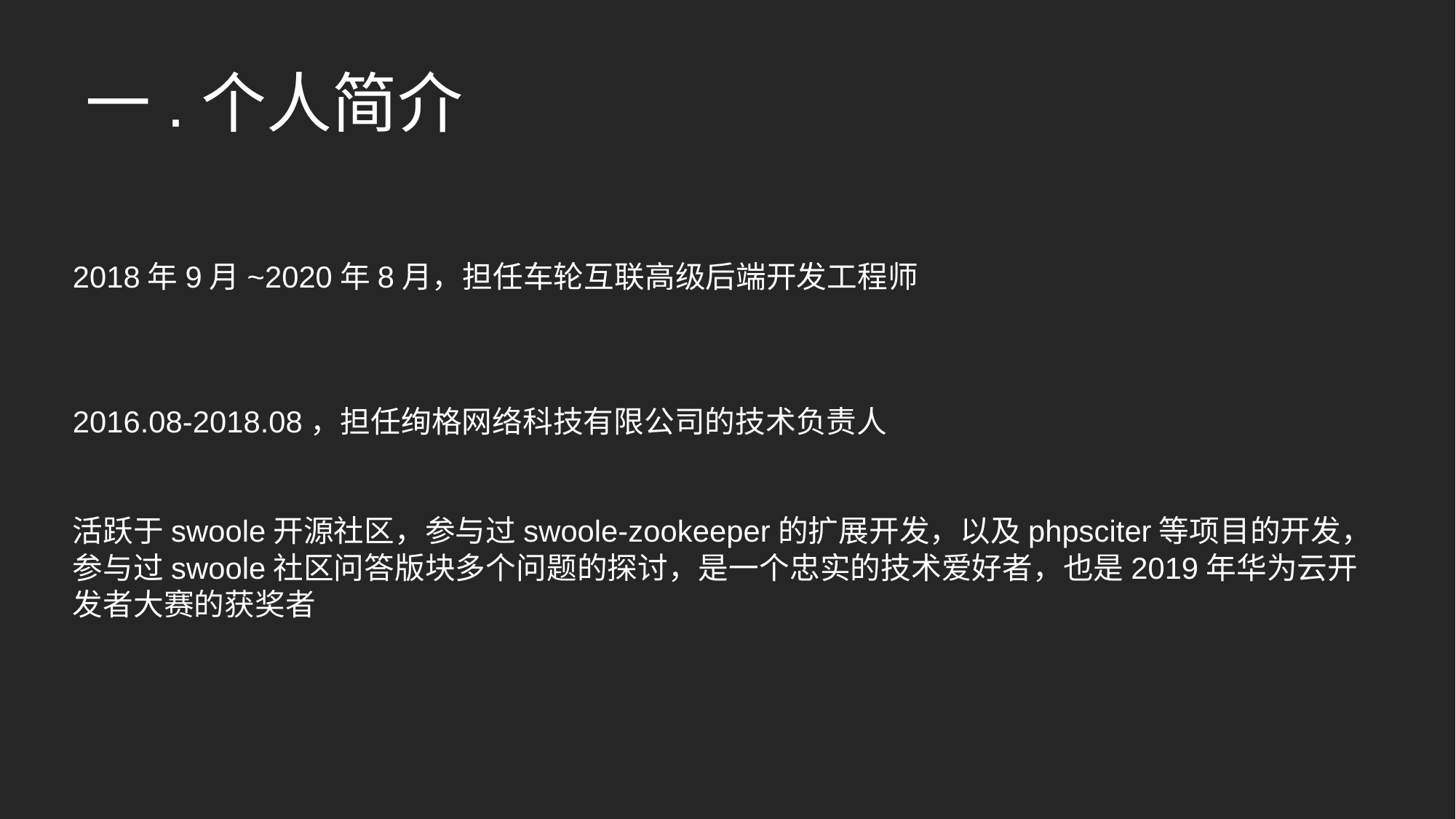

2018年9月~2020年8月，担任车轮互联高级后端开发工程师

2016.08-2018.08，担任绚格网络科技有限公司的技术负责人

活跃于swoole开源社区，参与过swoole-zookeeper的扩展开发，以及phpsciter等项目的开发，参与过swoole社区问答版块多个问题的探讨，是一个忠实的技术爱好者，也是2019年华为云开发者大赛的获奖者
# 一.个人简介